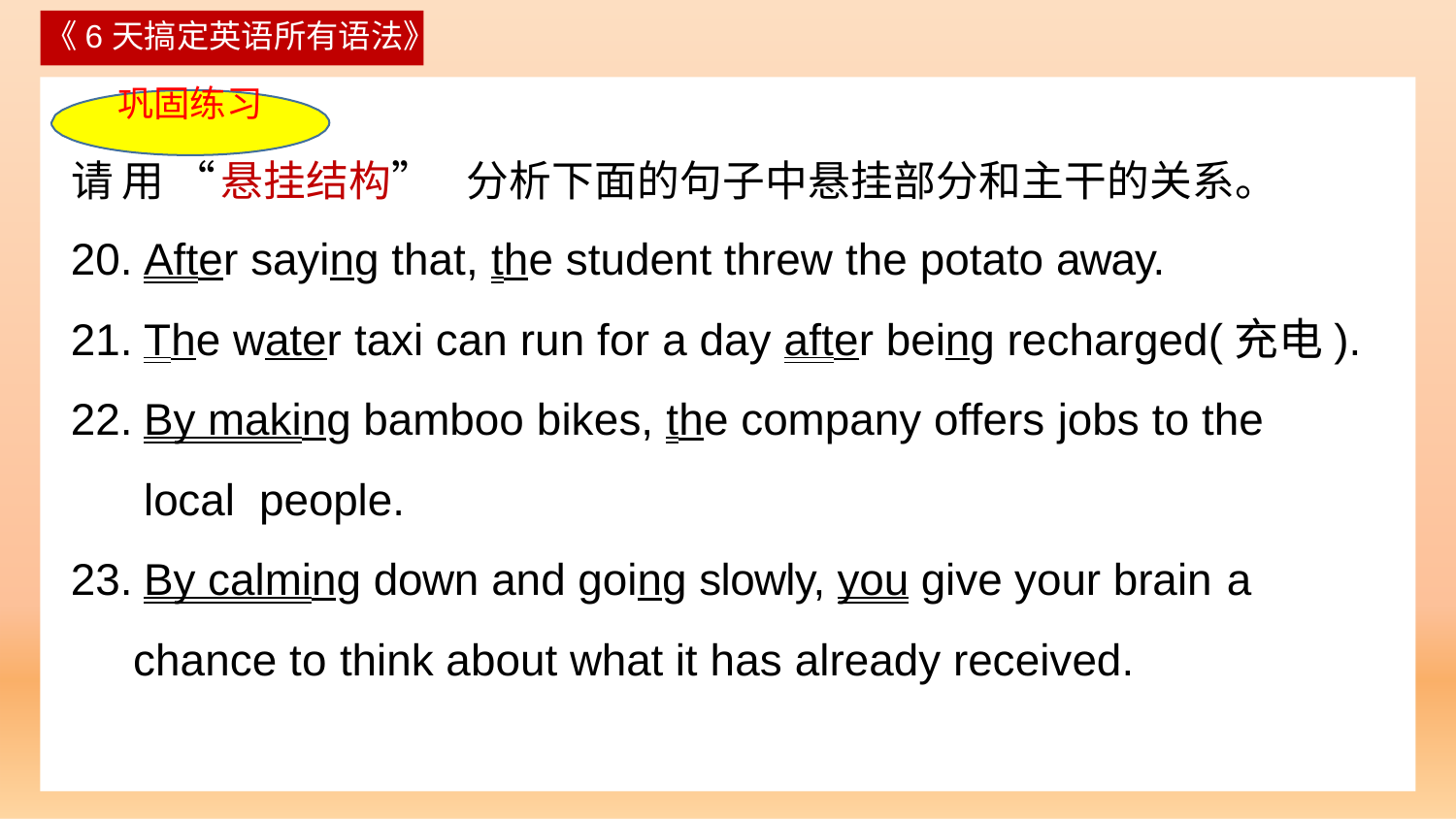

《6天搞定英语所有语法》

巩固练习

请用“悬挂结构” 分析下面的句子中悬挂部分和主干的关系。
After saying that, the student threw the potato away.
The water taxi can run for a day after being recharged(充电).
By making bamboo bikes, the company offers jobs to the local  people.
By calming down and going slowly, you give your brain a
chance to think about what it has already received.